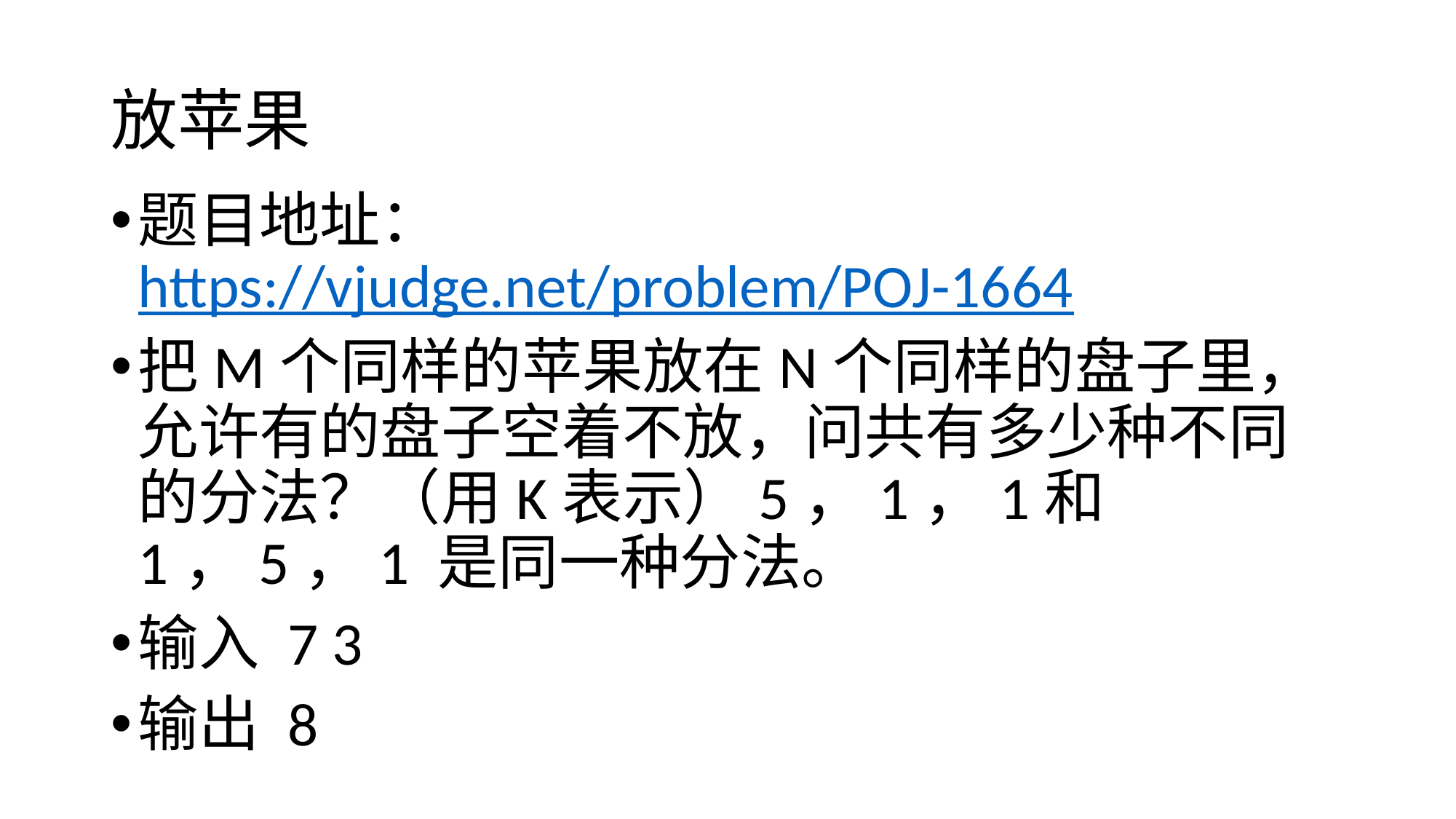

# 放苹果
题目地址：https://vjudge.net/problem/POJ-1664
把M个同样的苹果放在N个同样的盘子里，允许有的盘子空着不放，问共有多少种不同的分法？（用K表示）5，1，1和1，5，1 是同一种分法。
输入 7 3
输出 8